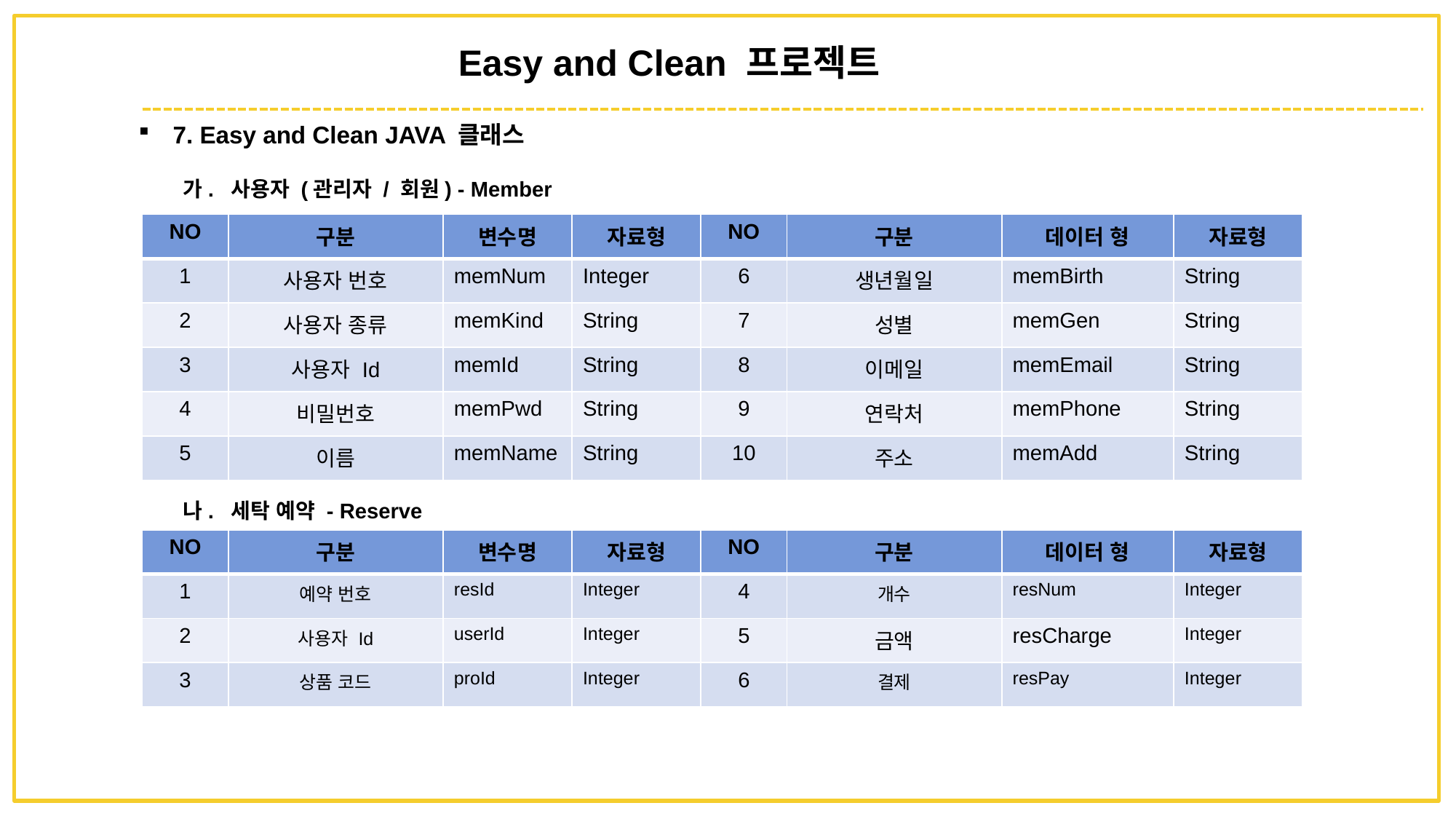

Easy and Clean 프로젝트
7. Easy and Clean JAVA 클래스
가.  사용자 (관리자 / 회원) - Member
| NO | 구분 | 변수명 | 자료형 | NO | 구분 | 데이터 형 | 자료형 |
| --- | --- | --- | --- | --- | --- | --- | --- |
| 1 | 사용자 번호 | memNum | Integer | 6 | 생년월일 | memBirth | String |
| 2 | 사용자 종류 | memKind | String | 7 | 성별 | memGen | String |
| 3 | 사용자 Id | memId | String | 8 | 이메일 | memEmail | String |
| 4 | 비밀번호 | memPwd | String | 9 | 연락처 | memPhone | String |
| 5 | 이름 | memName | String | 10 | 주소 | memAdd | String |
나.  세탁 예약 - Reserve
| NO | 구분 | 변수명 | 자료형 | NO | 구분 | 데이터 형 | 자료형 |
| --- | --- | --- | --- | --- | --- | --- | --- |
| 1 | 예약 번호 | resId | Integer | 4 | 개수 | resNum | Integer |
| 2 | 사용자 Id | userId | Integer | 5 | 금액 | resCharge | Integer |
| 3 | 상품 코드 | proId | Integer | 6 | 결제 | resPay | Integer |